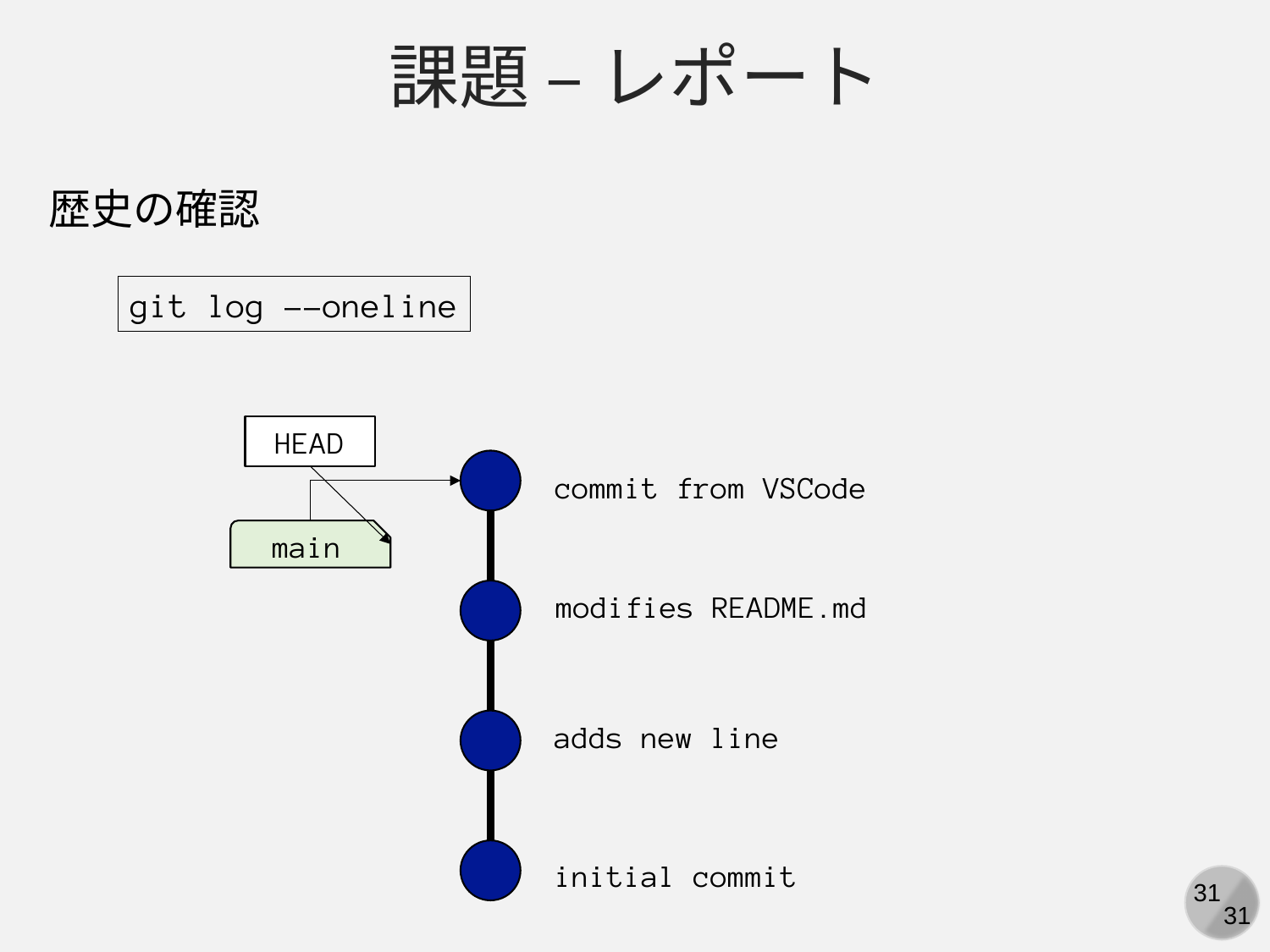

課題 – レポート
歴史の確認
git log --oneline
HEAD

commit from VSCode
main

modifies README.md

adds new line

initial commit